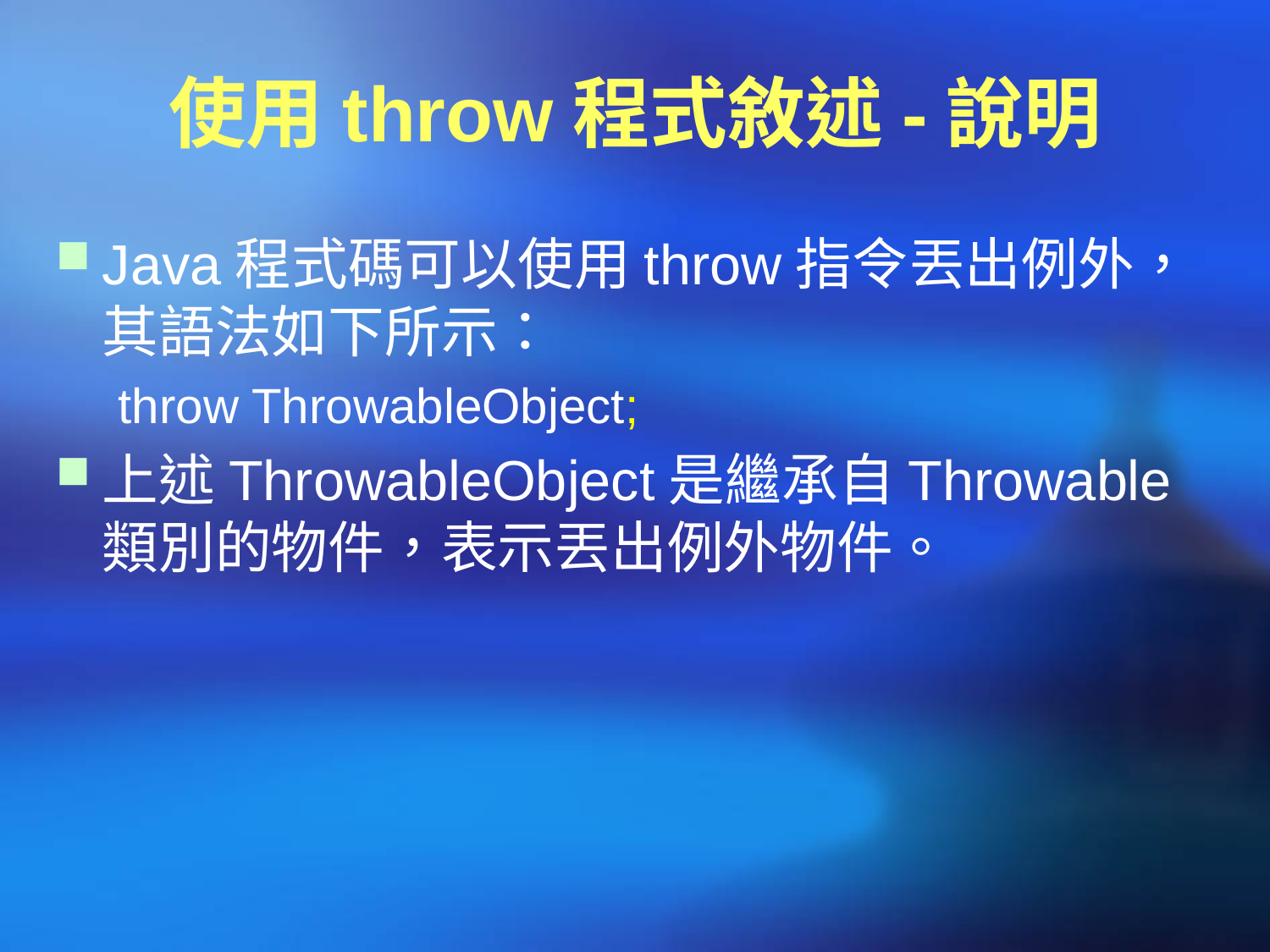

# 使用throw程式敘述-說明
Java程式碼可以使用throw指令丟出例外，其語法如下所示：
throw ThrowableObject;
上述ThrowableObject是繼承自Throwable類別的物件，表示丟出例外物件。